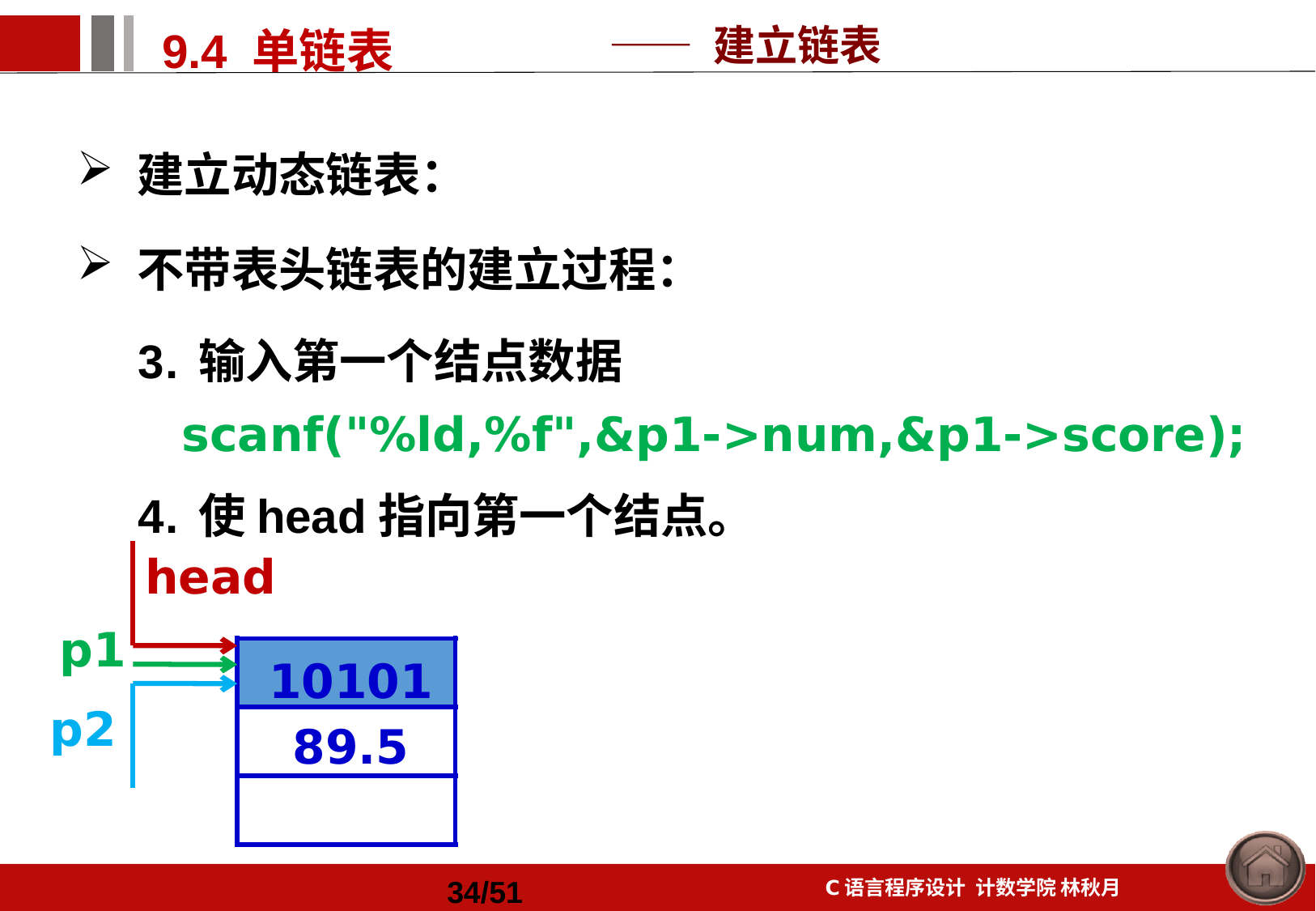

—— 建立链表
建立动态链表：
不带表头链表的建立过程：
输入第一个结点数据

使head指向第一个结点。
scanf("%ld,%f",&p1->num,&p1->score);
head
p1
10101
89.5
|  |
| --- |
|  |
|  |
p2